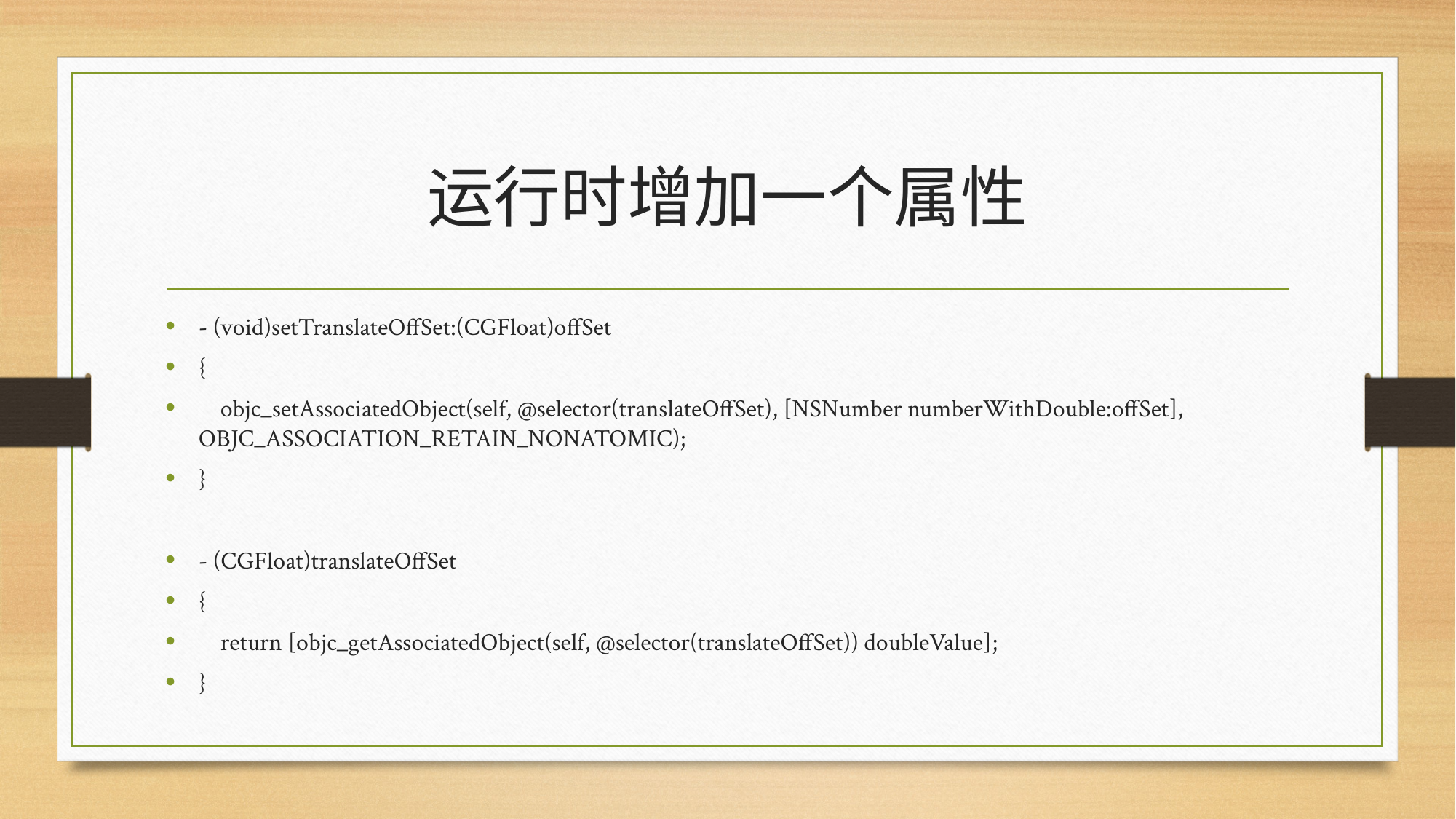

# 运行时增加一个属性
- (void)setTranslateOffSet:(CGFloat)offSet
{
    objc_setAssociatedObject(self, @selector(translateOffSet), [NSNumber numberWithDouble:offSet], OBJC_ASSOCIATION_RETAIN_NONATOMIC);
}

- (CGFloat)translateOffSet
{
    return [objc_getAssociatedObject(self, @selector(translateOffSet)) doubleValue];
}